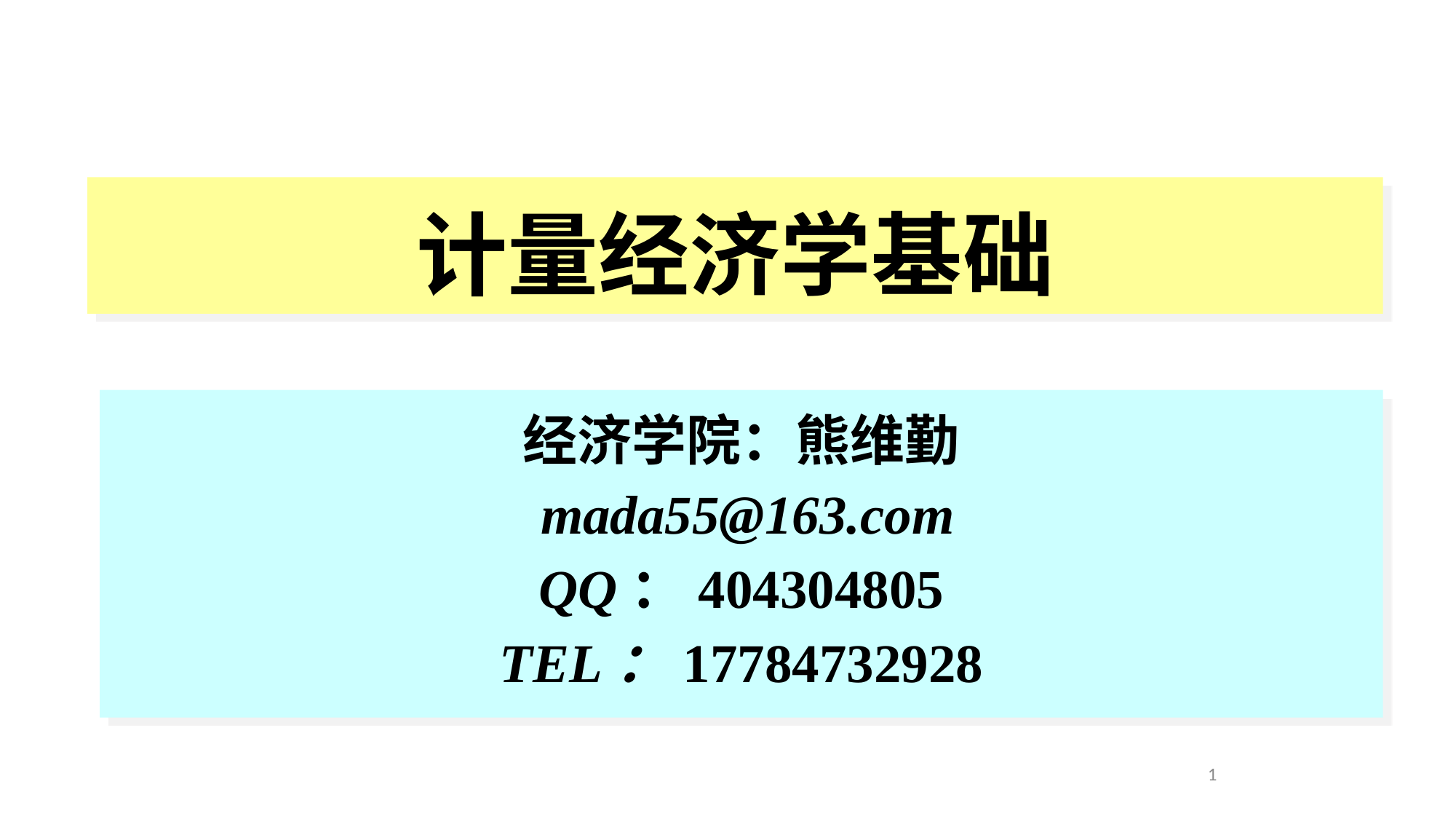

# 计量经济学基础
经济学院：熊维勤
 mada55@163.com
QQ：404304805
TEL：17784732928
1